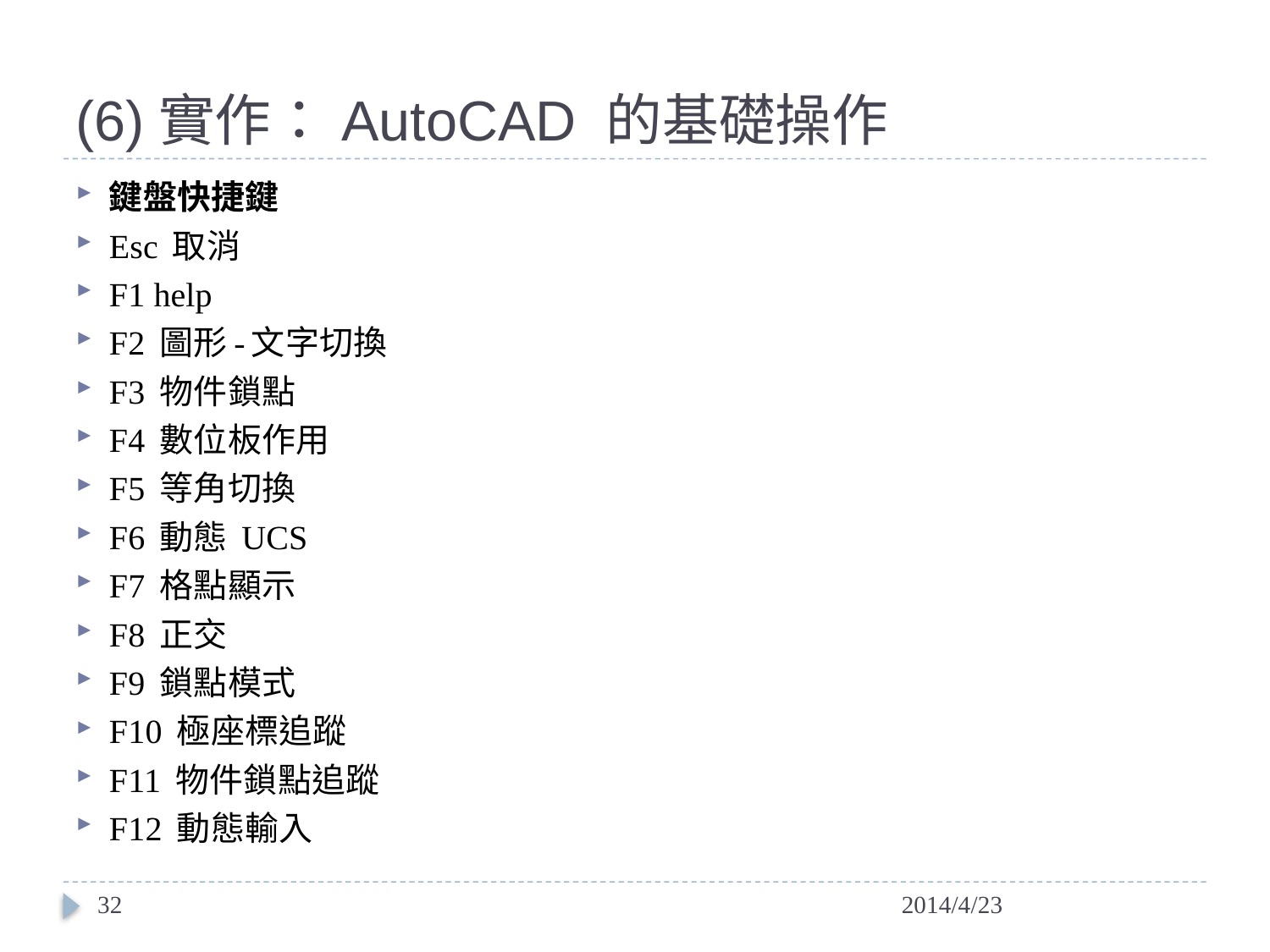

# (6)實作：AutoCAD 的基礎操作
鍵盤快捷鍵
Esc 取消
F1 help
F2 圖形-文字切換
F3 物件鎖點
F4 數位板作用
F5 等角切換
F6 動態 UCS
F7 格點顯示
F8 正交
F9 鎖點模式
F10 極座標追蹤
F11 物件鎖點追蹤
F12 動態輸入
32
2014/4/23